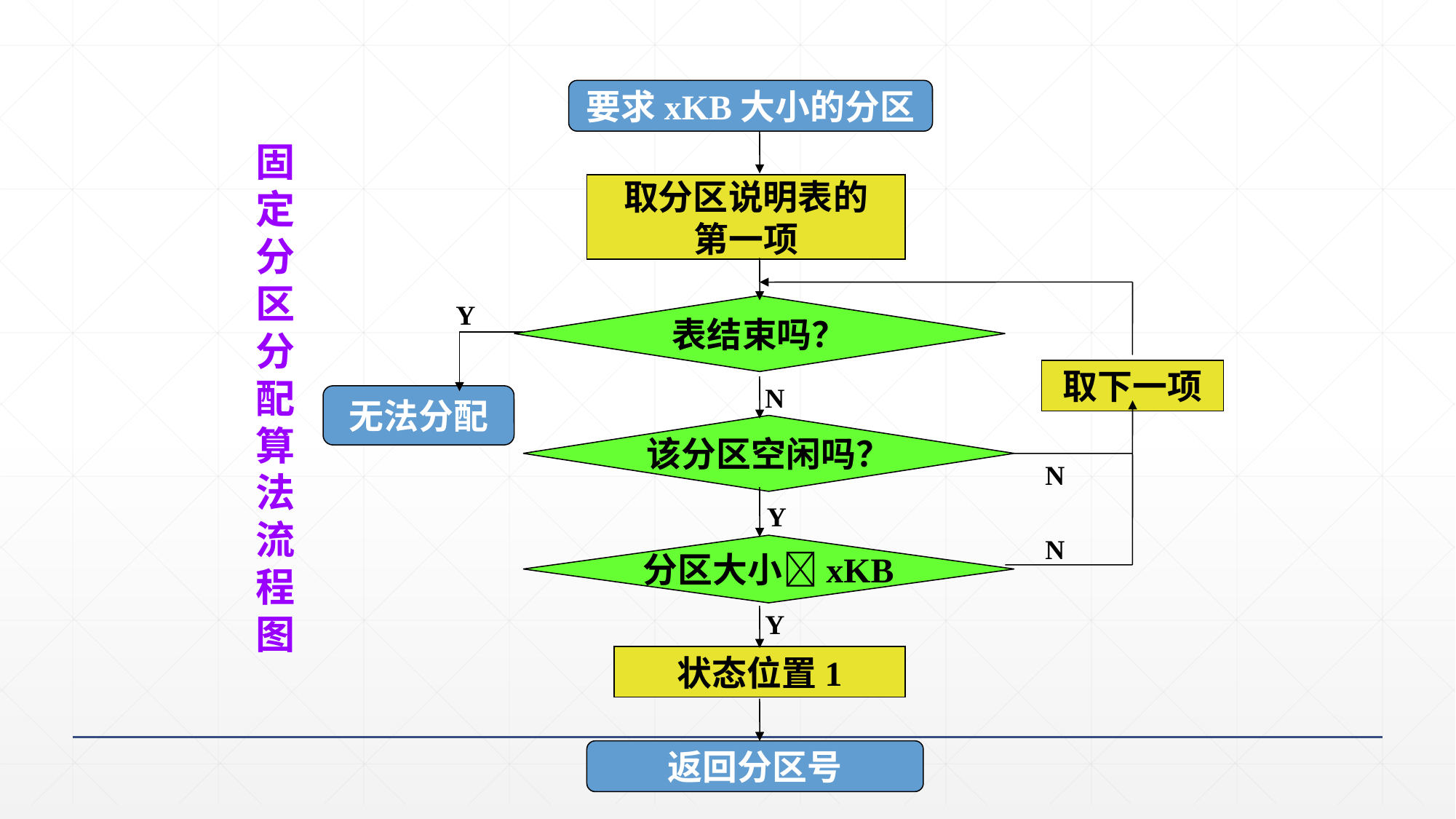

要求xKB大小的分区

固定分区分配算法流程图
取分区说明表的
第一项

Y

表结束吗？
取下一项
N

无法分配

N

该分区空闲吗？

N

Y
分区大小≥xKB
Y

状态位置1

返回分区号